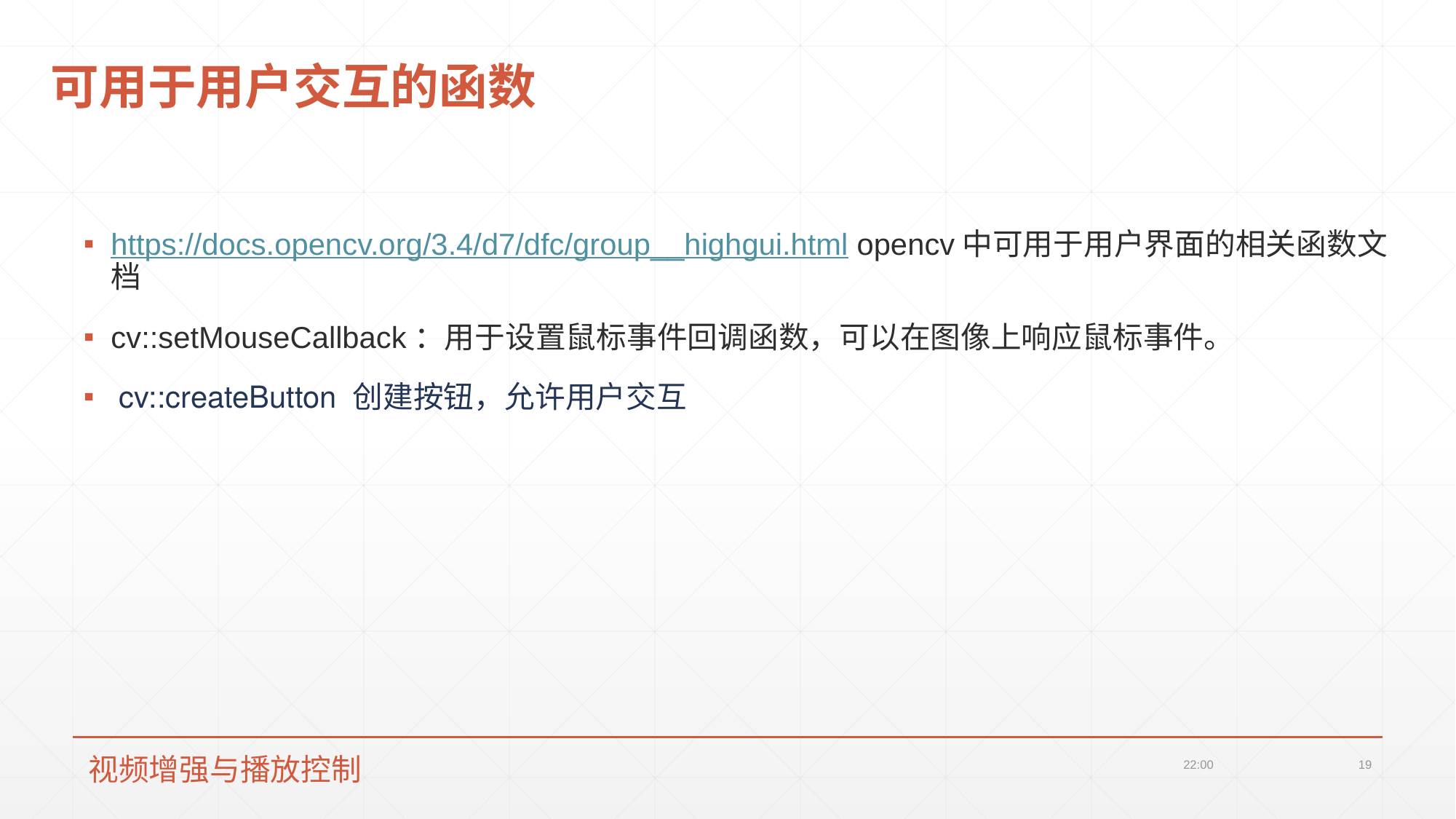

# 可用于用户交互的函数
https://docs.opencv.org/3.4/d7/dfc/group__highgui.html opencv中可用于用户界面的相关函数文档
cv::setMouseCallback：用于设置鼠标事件回调函数，可以在图像上响应鼠标事件。
 cv::createButton 创建按钮，允许用户交互
视频增强与播放控制
22:00
19